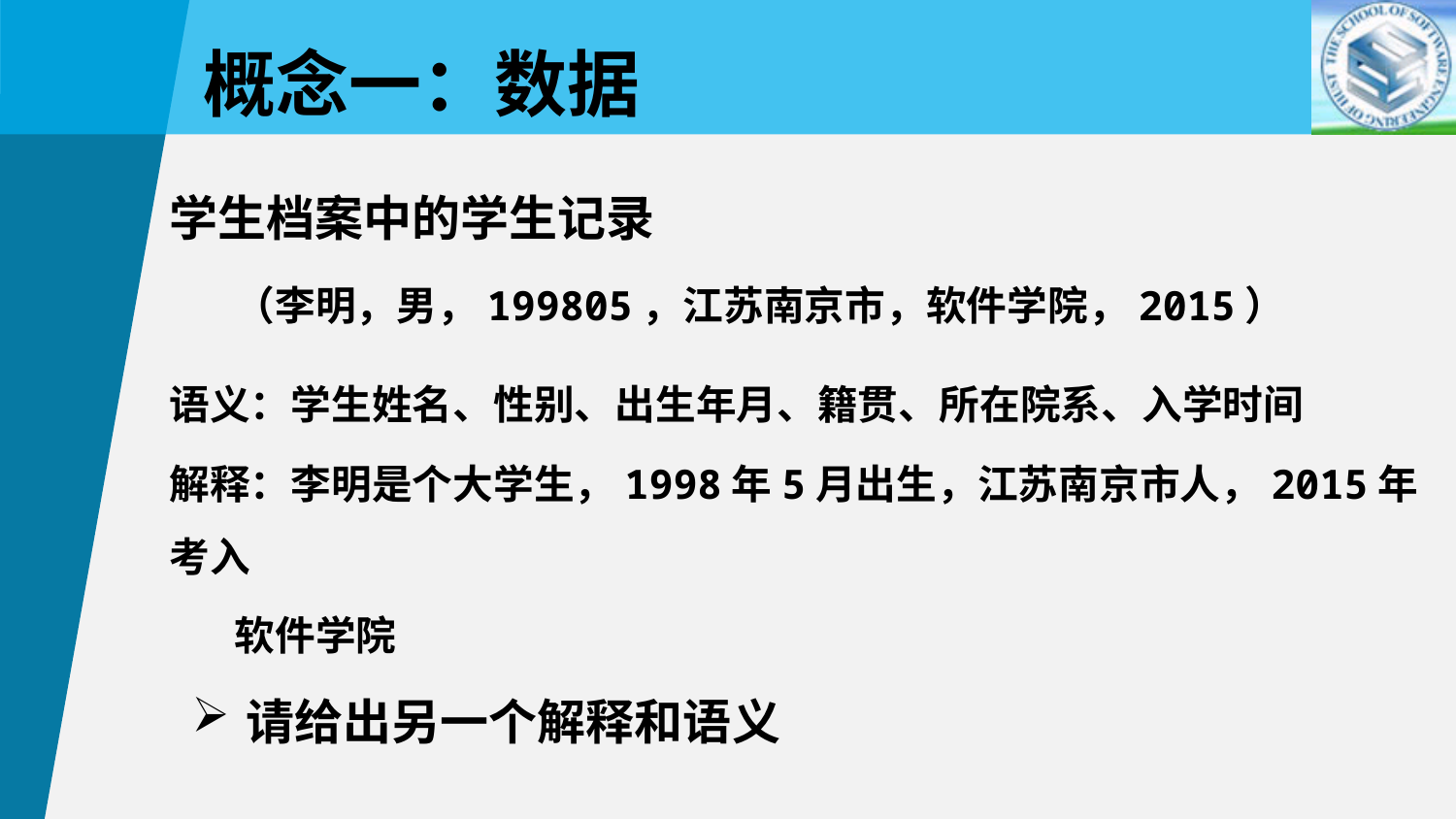

概念一：数据
学生档案中的学生记录
      （李明，男，199805，江苏南京市，软件学院，2015）
语义：学生姓名、性别、出生年月、籍贯、所在院系、入学时间
解释：李明是个大学生，1998年5月出生，江苏南京市人，2015年考入
      软件学院
请给出另一个解释和语义